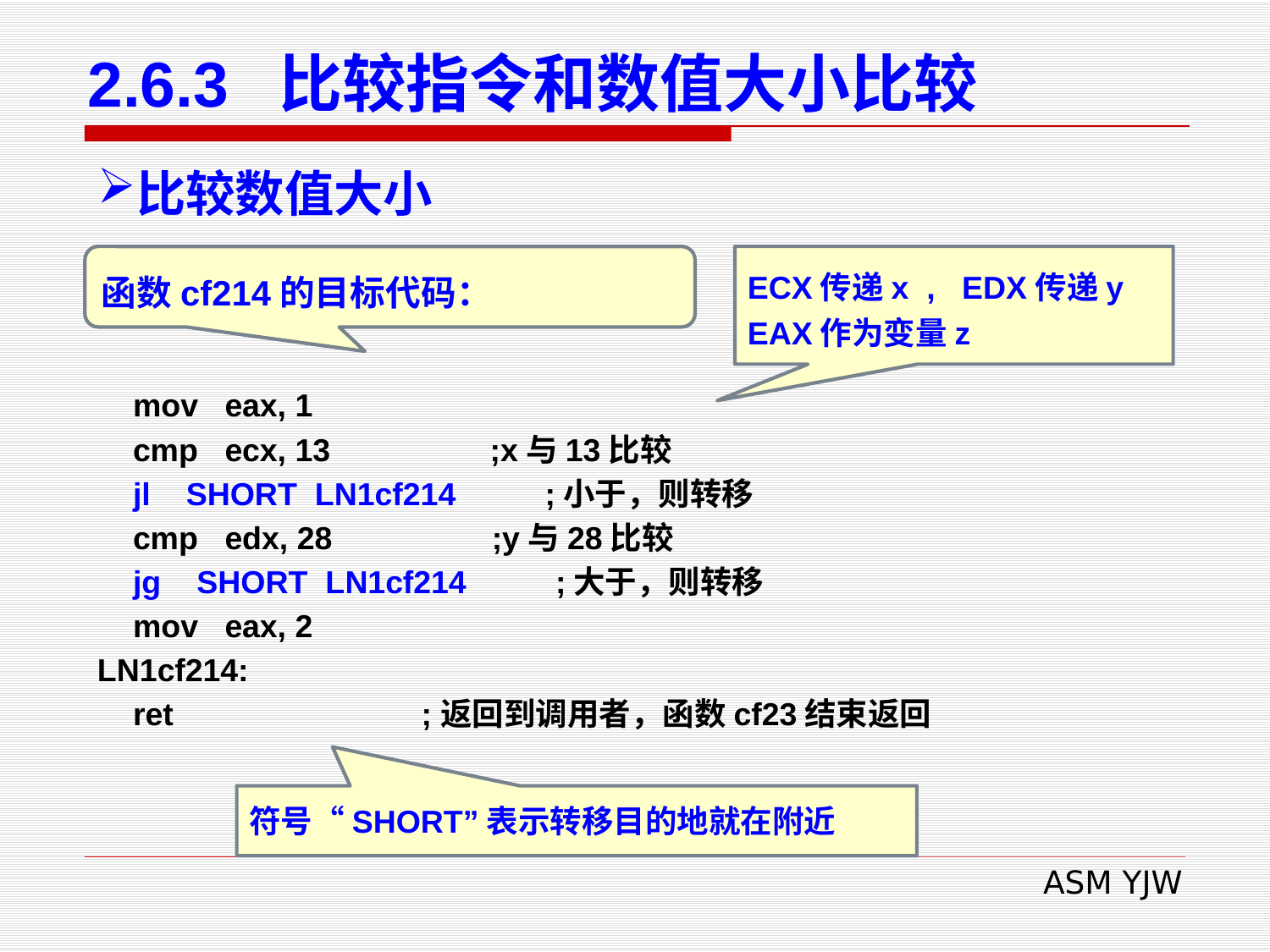

# 2.6.3  比较指令和数值大小比较
比较数值大小
函数cf214的目标代码：
ECX传递x  ,   EDX传递y
EAX作为变量z

    mov   eax, 1
    cmp   ecx, 13                  ;x与13比较
    jl    SHORT  LN1cf214          ;小于，则转移
    cmp   edx, 28                  ;y与28比较
    jg    SHORT  LN1cf214          ;大于，则转移
    mov   eax, 2
LN1cf214:
    ret                            ;返回到调用者，函数cf23结束返回
符号“SHORT”表示转移目的地就在附近